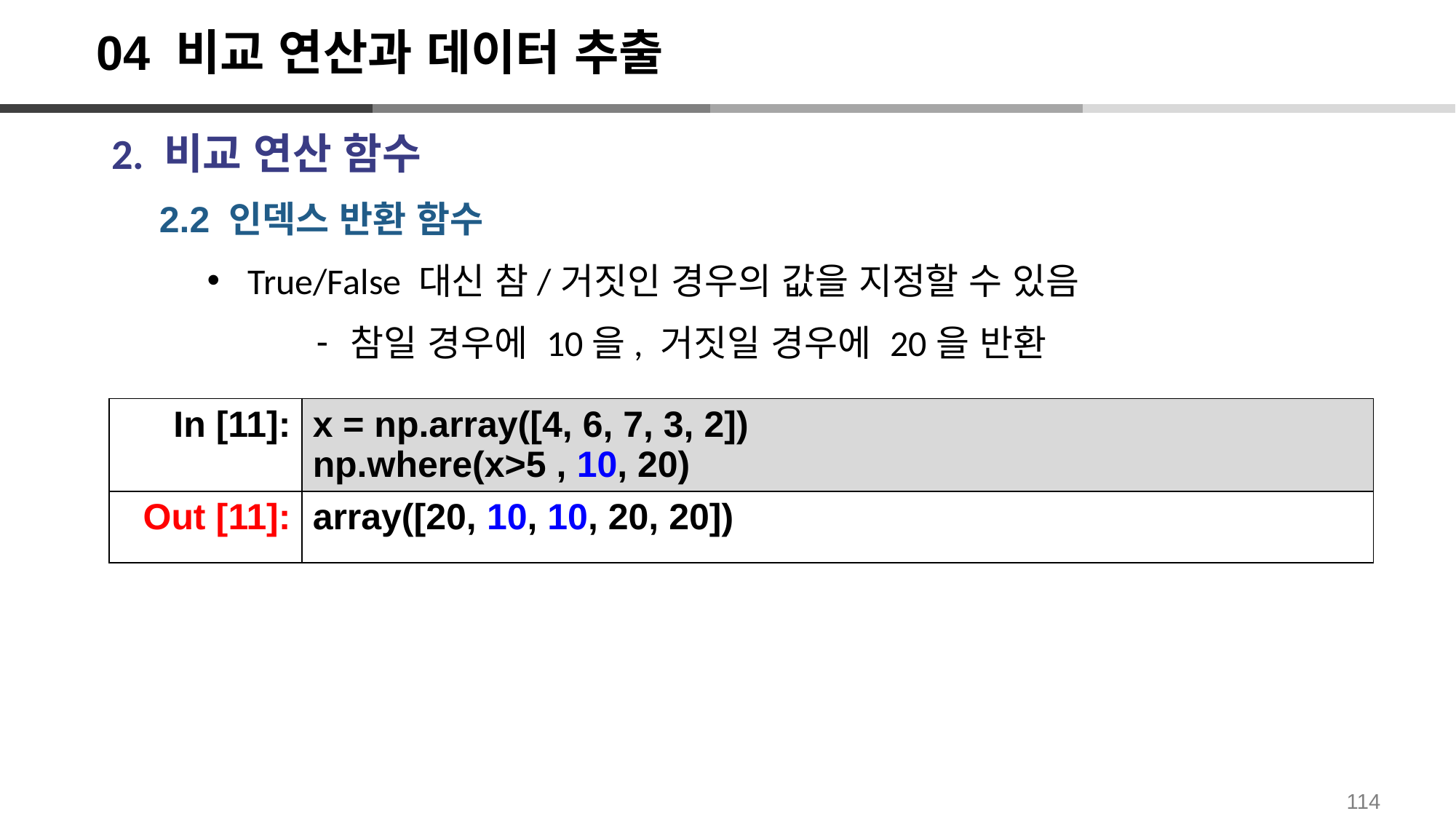

# 04 비교 연산과 데이터 추출
2. 비교 연산 함수
2.2 인덱스 반환 함수
True/False 대신 참/거짓인 경우의 값을 지정할 수 있음
참일 경우에 10을, 거짓일 경우에 20을 반환

| In [11]: | x = np.array([4, 6, 7, 3, 2]) np.where(x>5 , 10, 20) |
| --- | --- |
| Out [11]: | array([20, 10, 10, 20, 20]) |